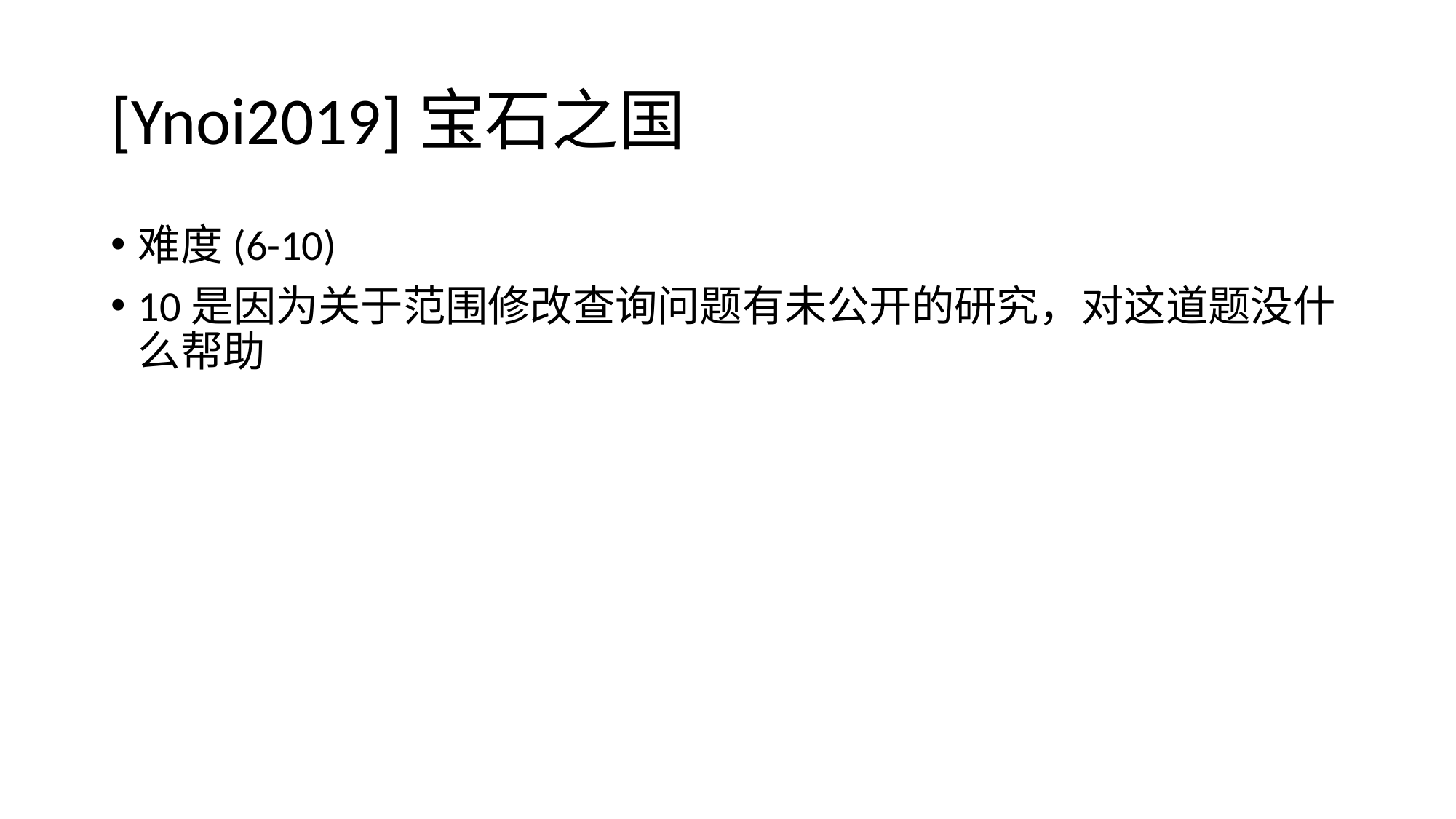

# [Ynoi2019]宝石之国
难度(6-10)
10是因为关于范围修改查询问题有未公开的研究，对这道题没什么帮助